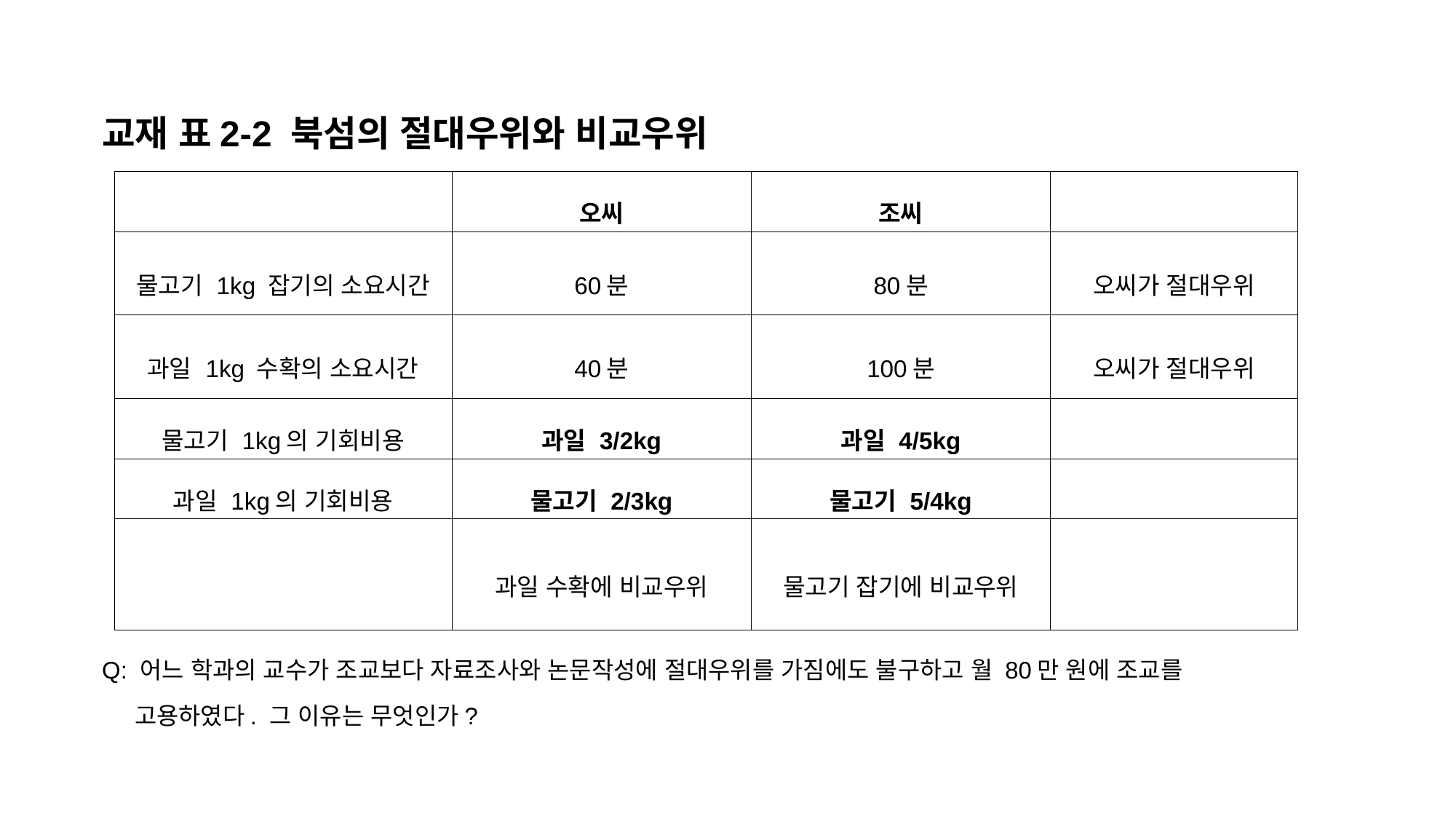

교재 표2-2 북섬의 절대우위와 비교우위

Q: 어느 학과의 교수가 조교보다 자료조사와 논문작성에 절대우위를 가짐에도 불구하고 월 80만 원에 조교를
    고용하였다. 그 이유는 무엇인가?
|  | 오씨 | 조씨 |  |
| --- | --- | --- | --- |
| 물고기 1kg 잡기의 소요시간 | 60분 | 80분 | 오씨가 절대우위 |
| 과일 1kg 수확의 소요시간 | 40분 | 100분 | 오씨가 절대우위 |
| 물고기 1kg의 기회비용 | 과일 3/2kg | 과일 4/5kg |  |
| 과일 1kg의 기회비용 | 물고기 2/3kg | 물고기 5/4kg |  |
|  | 과일 수확에 비교우위 | 물고기 잡기에 비교우위 |  |